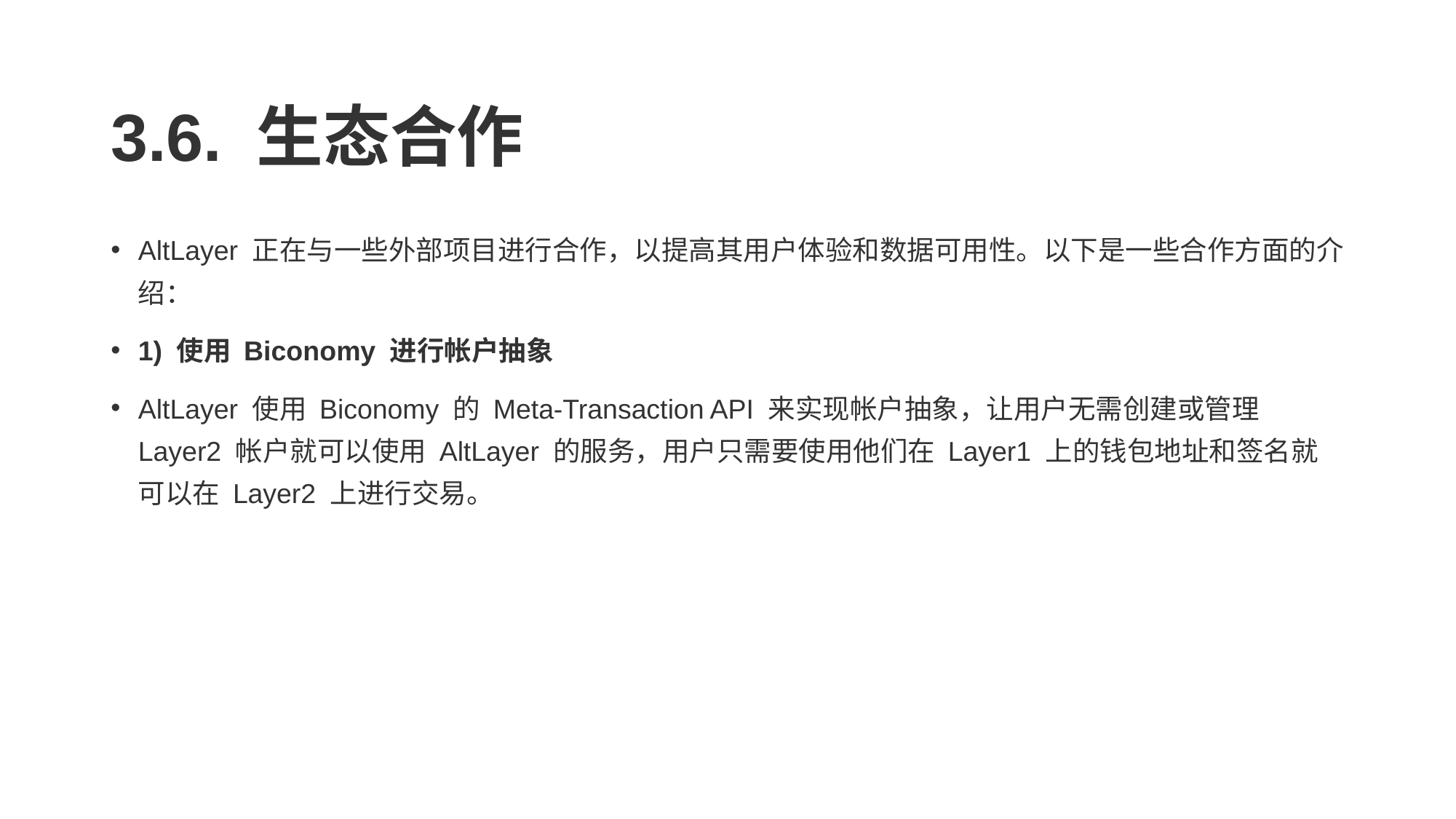

# 3.6. 生态合作
AltLayer 正在与一些外部项目进行合作，以提高其用户体验和数据可用性。以下是一些合作方面的介绍：
1) 使用 Biconomy 进行帐户抽象
AltLayer 使用 Biconomy 的 Meta-Transaction API 来实现帐户抽象，让用户无需创建或管理 Layer2 帐户就可以使用 AltLayer 的服务，用户只需要使用他们在 Layer1 上的钱包地址和签名就可以在 Layer2 上进行交易。